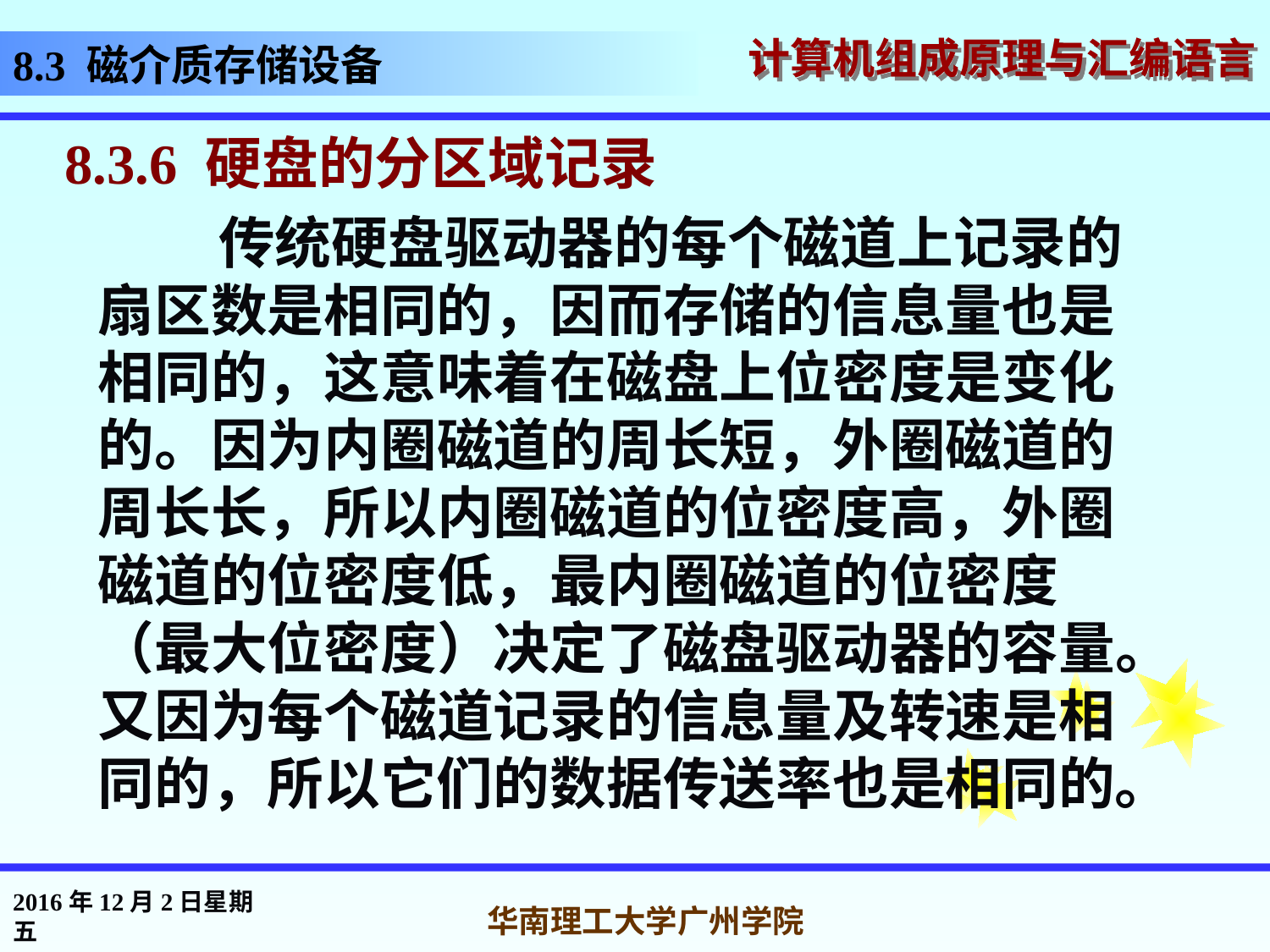

# 8.3 磁介质存储设备
 8.3.6 硬盘的分区域记录
            传统硬盘驱动器的每个磁道上记录的扇区数是相同的，因而存储的信息量也是相同的，这意味着在磁盘上位密度是变化的。因为内圈磁道的周长短，外圈磁道的周长长，所以内圈磁道的位密度高，外圈磁道的位密度低，最内圈磁道的位密度（最大位密度）决定了磁盘驱动器的容量。又因为每个磁道记录的信息量及转速是相同的，所以它们的数据传送率也是相同的。
2016年12月2日星期五
华南理工大学广州学院